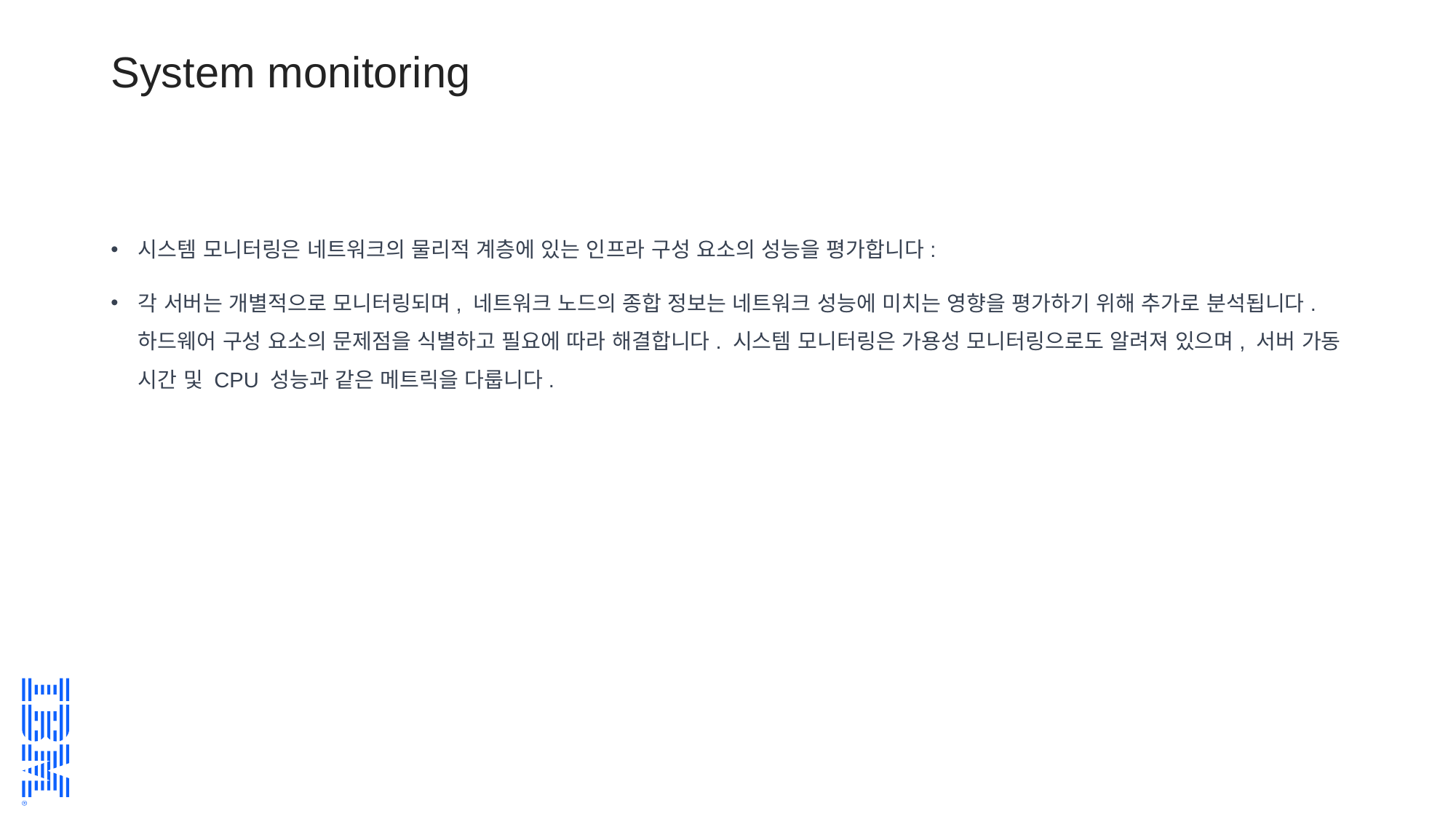

# System monitoring
시스템 모니터링은 네트워크의 물리적 계층에 있는 인프라 구성 요소의 성능을 평가합니다:
각 서버는 개별적으로 모니터링되며, 네트워크 노드의 종합 정보는 네트워크 성능에 미치는 영향을 평가하기 위해 추가로 분석됩니다. 하드웨어 구성 요소의 문제점을 식별하고 필요에 따라 해결합니다. 시스템 모니터링은 가용성 모니터링으로도 알려져 있으며, 서버 가동 시간 및 CPU 성능과 같은 메트릭을 다룹니다.